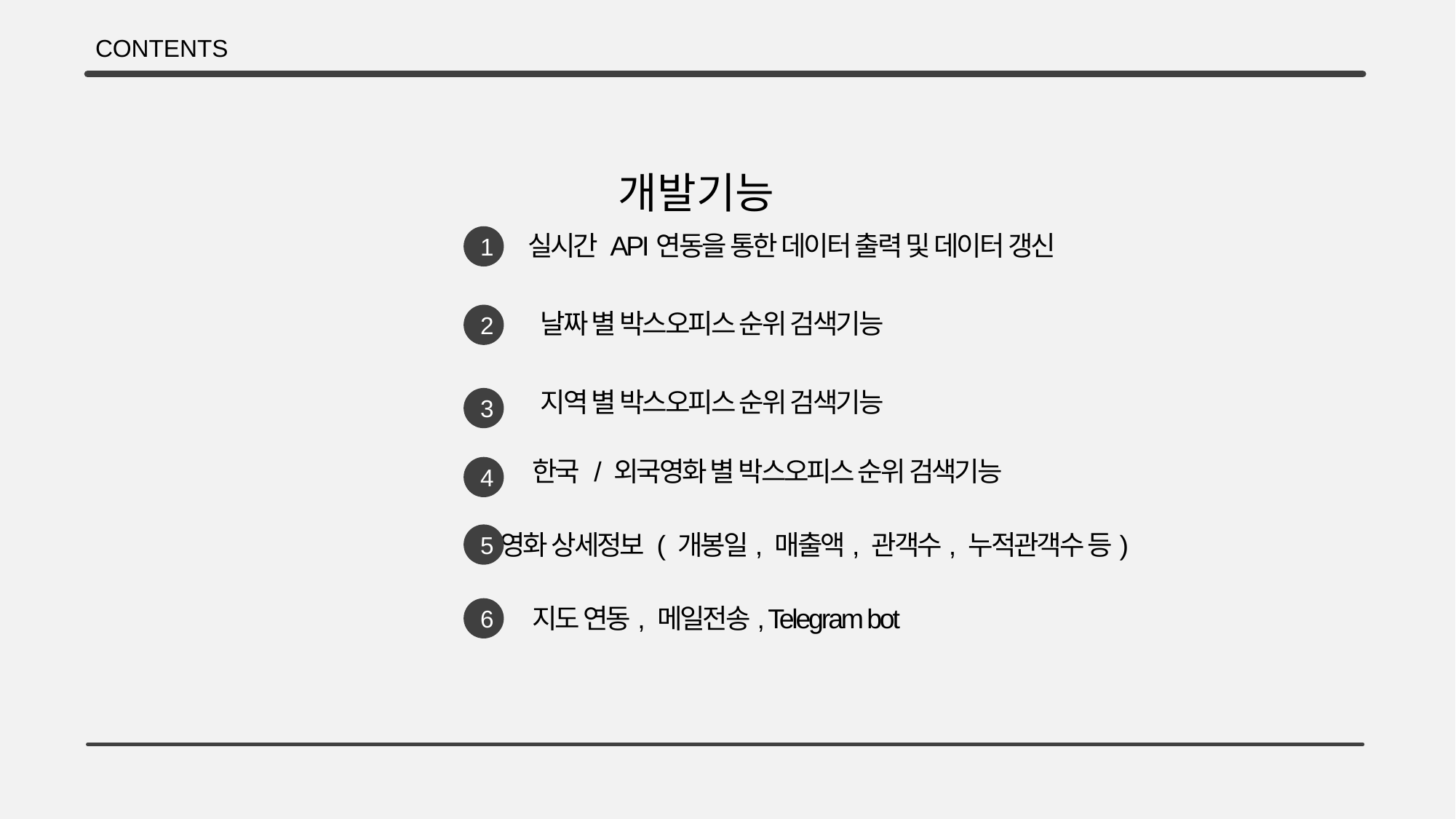

CONTENTS
                  개발기능
실시간 API연동을 통한 데이터 출력 및 데이터 갱신
1
날짜 별 박스오피스 순위 검색기능
2
지역 별 박스오피스 순위 검색기능
3
한국 / 외국영화 별 박스오피스 순위 검색기능
4
영화 상세정보 ( 개봉일, 매출액, 관객수, 누적관객수 등)
5
지도 연동, 메일전송, Telegram bot

6